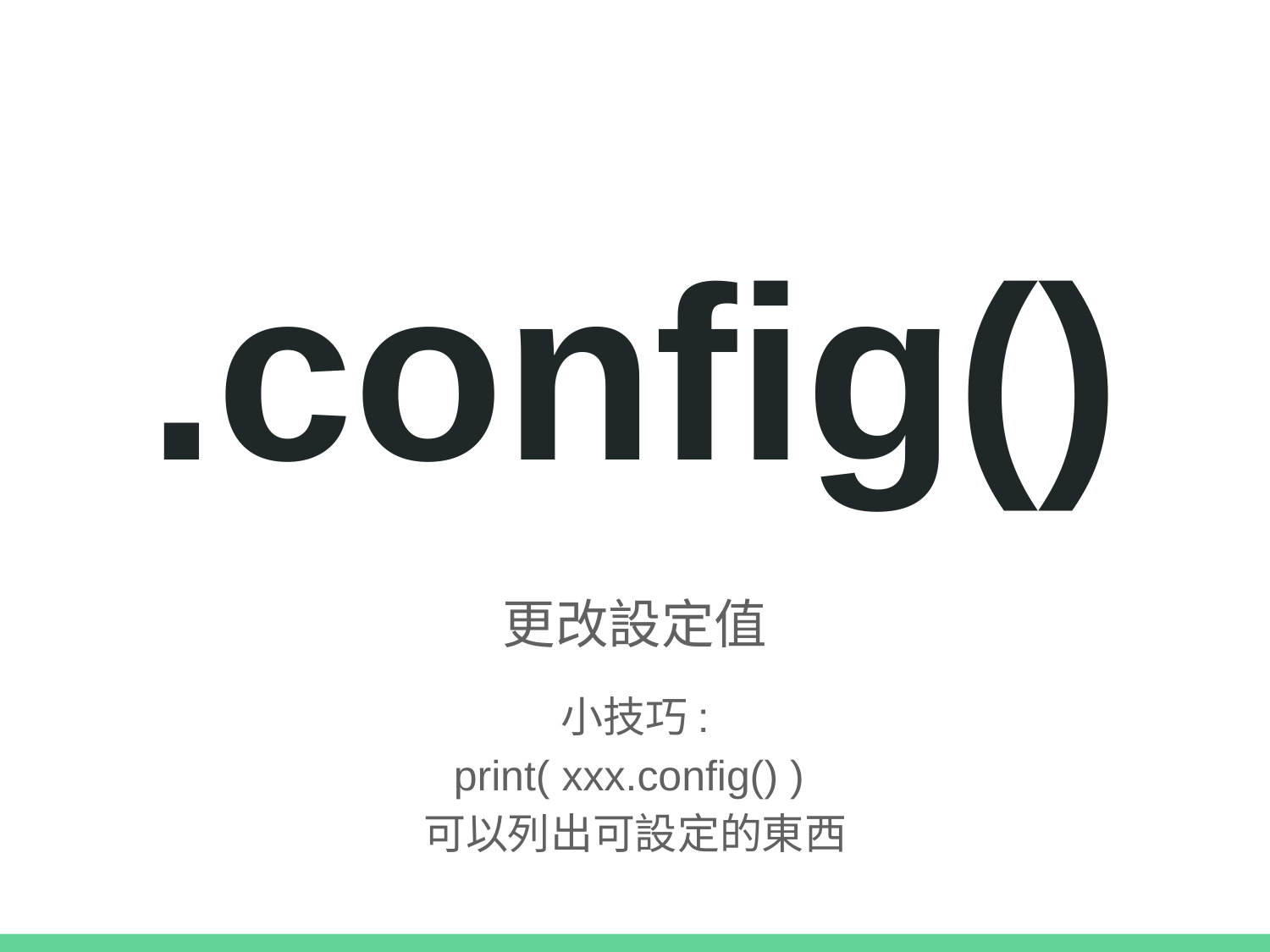

# .config()
更改設定值
小技巧:
print( xxx.config() )
可以列出可設定的東西